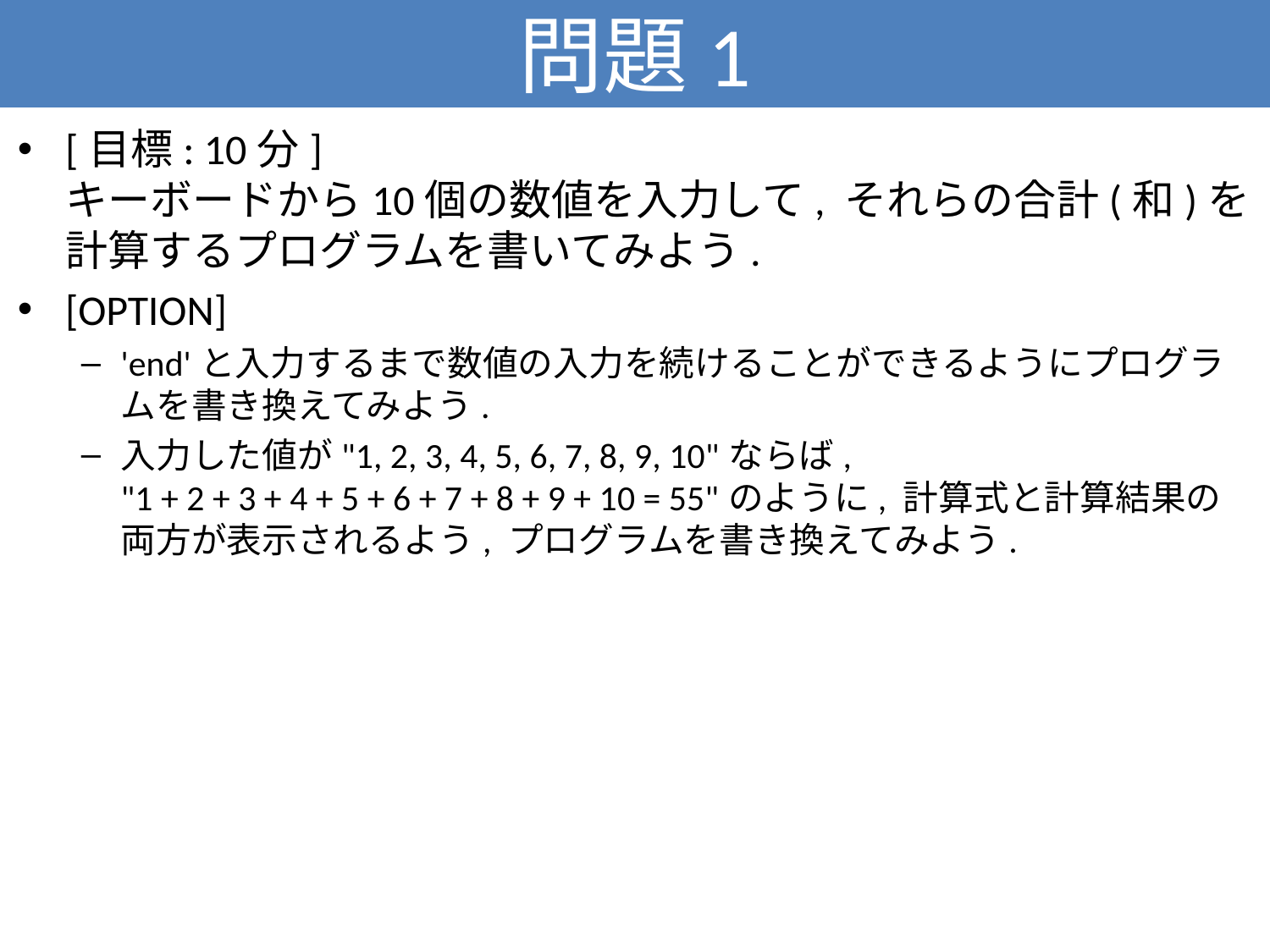

問題1
[目標: 10分]
キーボードから10個の数値を入力して, それらの合計(和)を計算するプログラムを書いてみよう.
[OPTION]
'end'と入力するまで数値の入力を続けることができるようにプログラムを書き換えてみよう.
入力した値が"1, 2, 3, 4, 5, 6, 7, 8, 9, 10"ならば,
"1 + 2 + 3 + 4 + 5 + 6 + 7 + 8 + 9 + 10 = 55"のように, 計算式と計算結果の両方が表示されるよう, プログラムを書き換えてみよう.